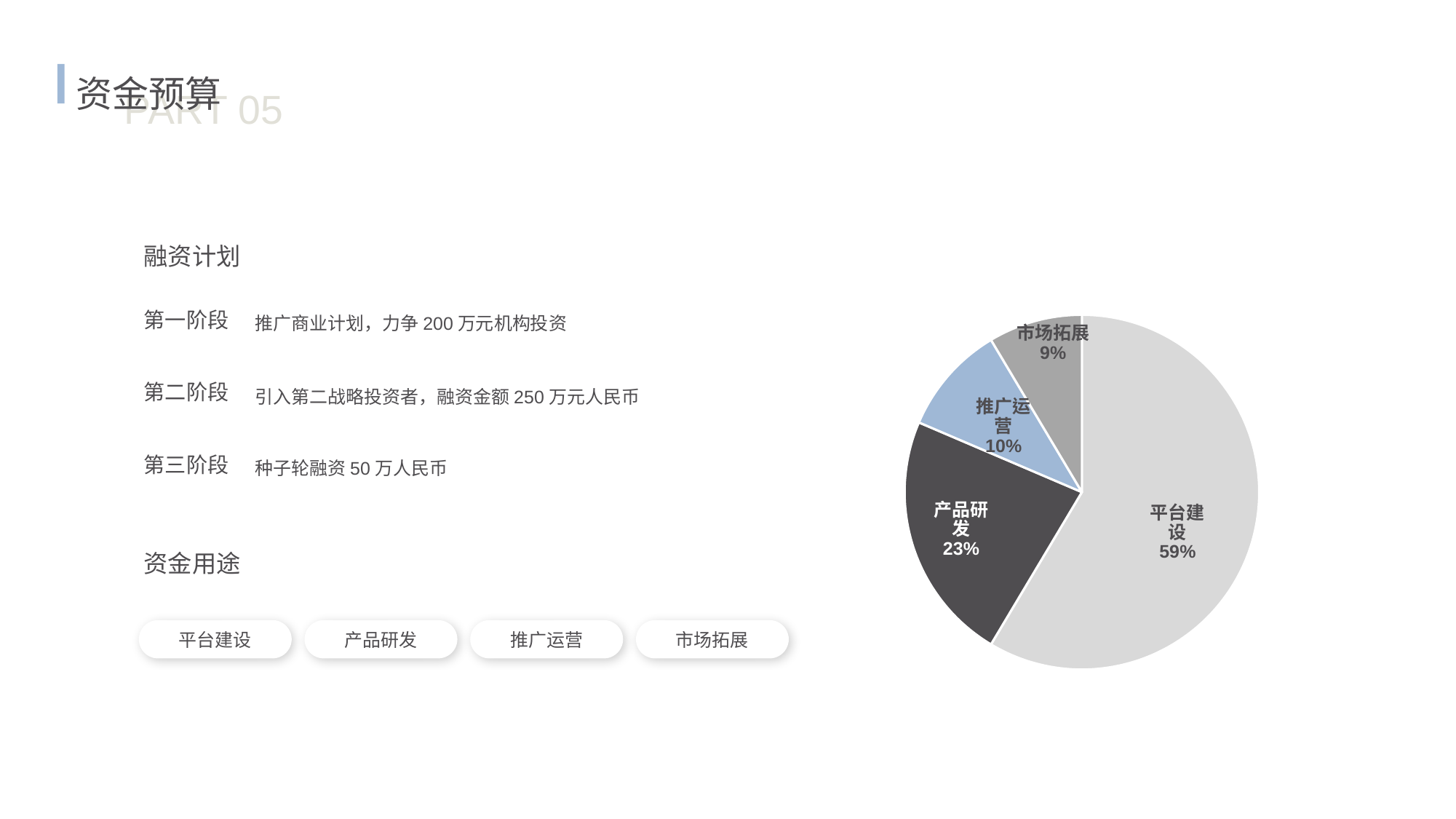

资金预算

PART 05

### Chart

| Category | 列1 |
|---|---|
| 平台建设 | 8.2 |
| 产品研发 | 3.2 |
| 推广运营 | 1.4 |
| 市场拓展 | 1.2 |
融资计划
推广商业计划，力争200万元机构投资
第一阶段
第二阶段
引入第二战略投资者，融资金额250万元人民币
种子轮融资50万人民币
第三阶段
资金用途
平台建设
产品研发
推广运营
市场拓展